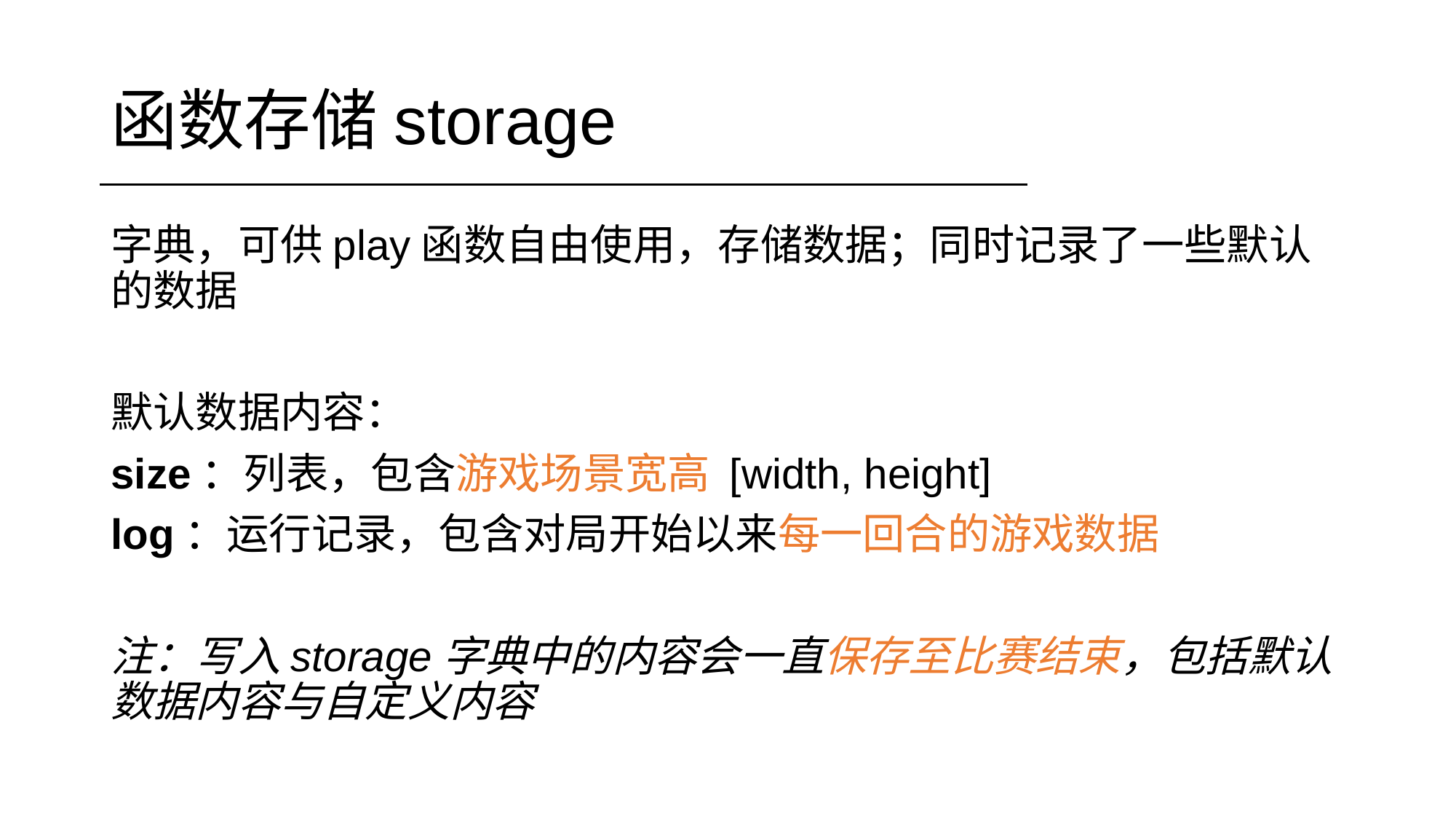

# 函数存储storage
字典，可供play函数自由使用，存储数据；同时记录了一些默认的数据

默认数据内容：
size：列表，包含游戏场景宽高 [width, height]
log：运行记录，包含对局开始以来每一回合的游戏数据

注：写入storage字典中的内容会一直保存至比赛结束，包括默认数据内容与自定义内容